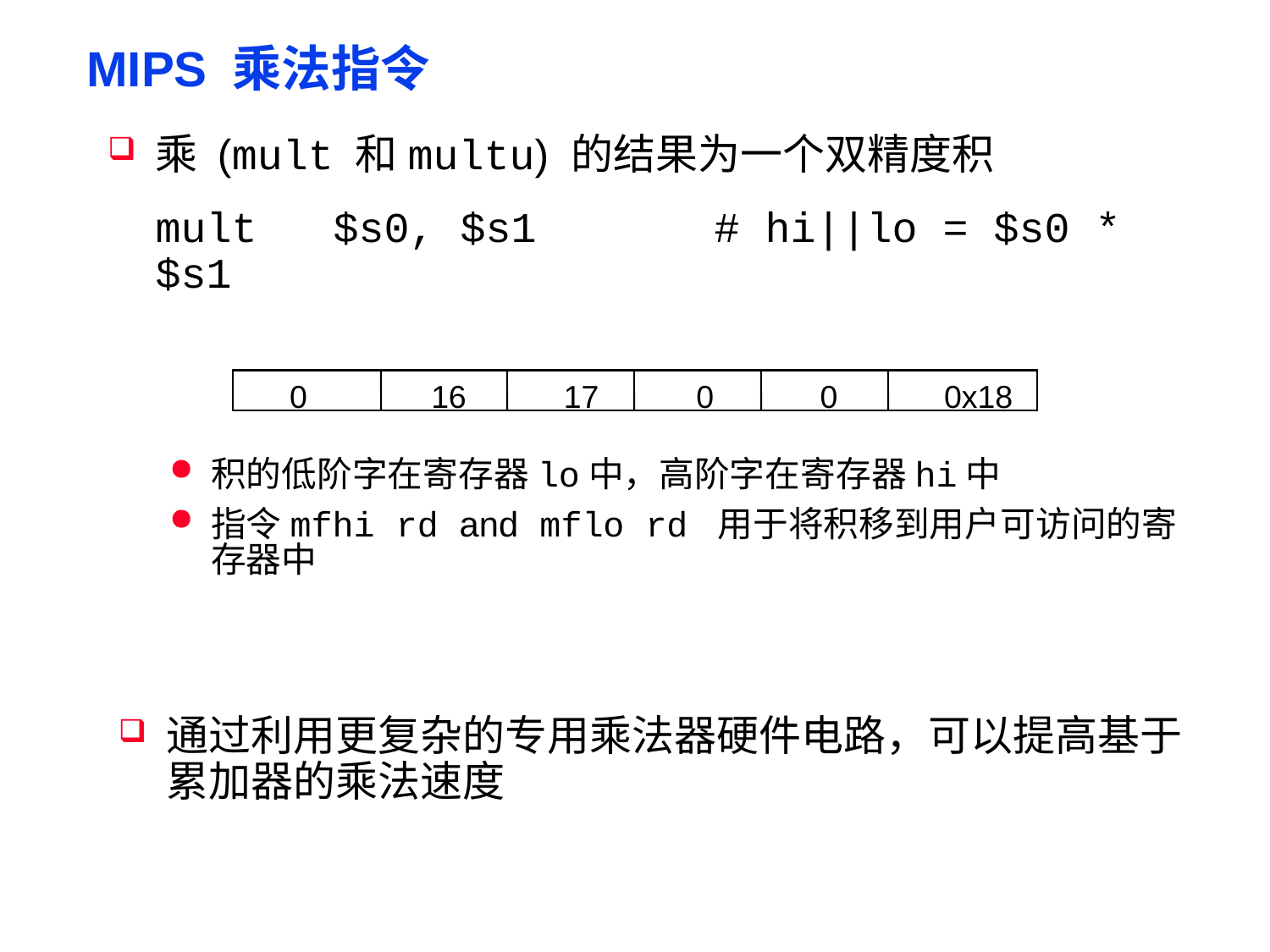

# MIPS 乘法指令

乘 (mult 和multu) 的结果为一个双精度积
	mult   $s0, $s1	  # hi||lo = $s0 * $s1

积的低阶字在寄存器lo中，高阶字在寄存器hi中
指令mfhi rd and mflo rd 用于将积移到用户可访问的寄存器中

0              16           17           0            0            0x18

通过利用更复杂的专用乘法器硬件电路，可以提高基于累加器的乘法速度